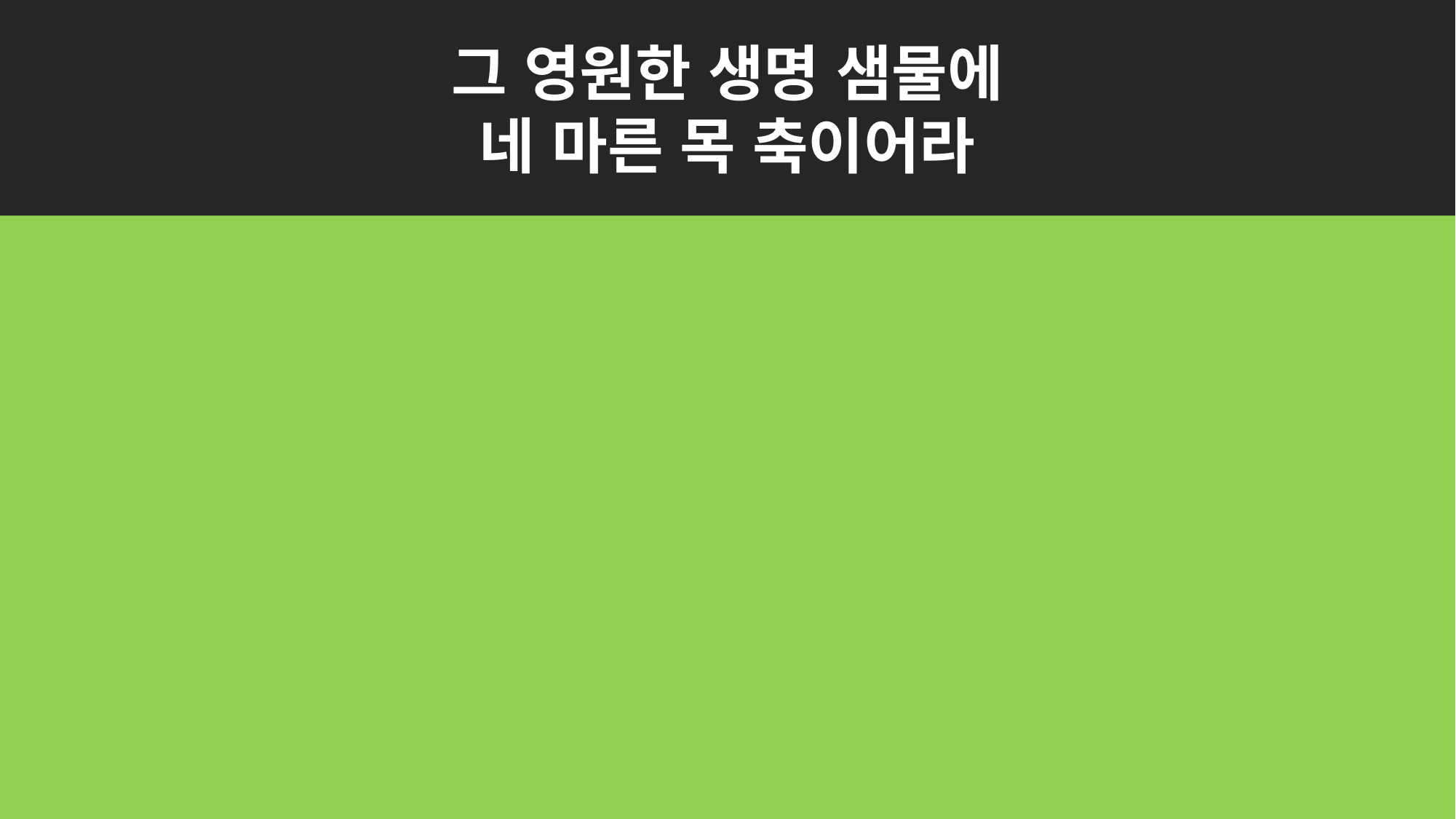

그 영원한 생명 샘물에
네 마른 목 축이어라